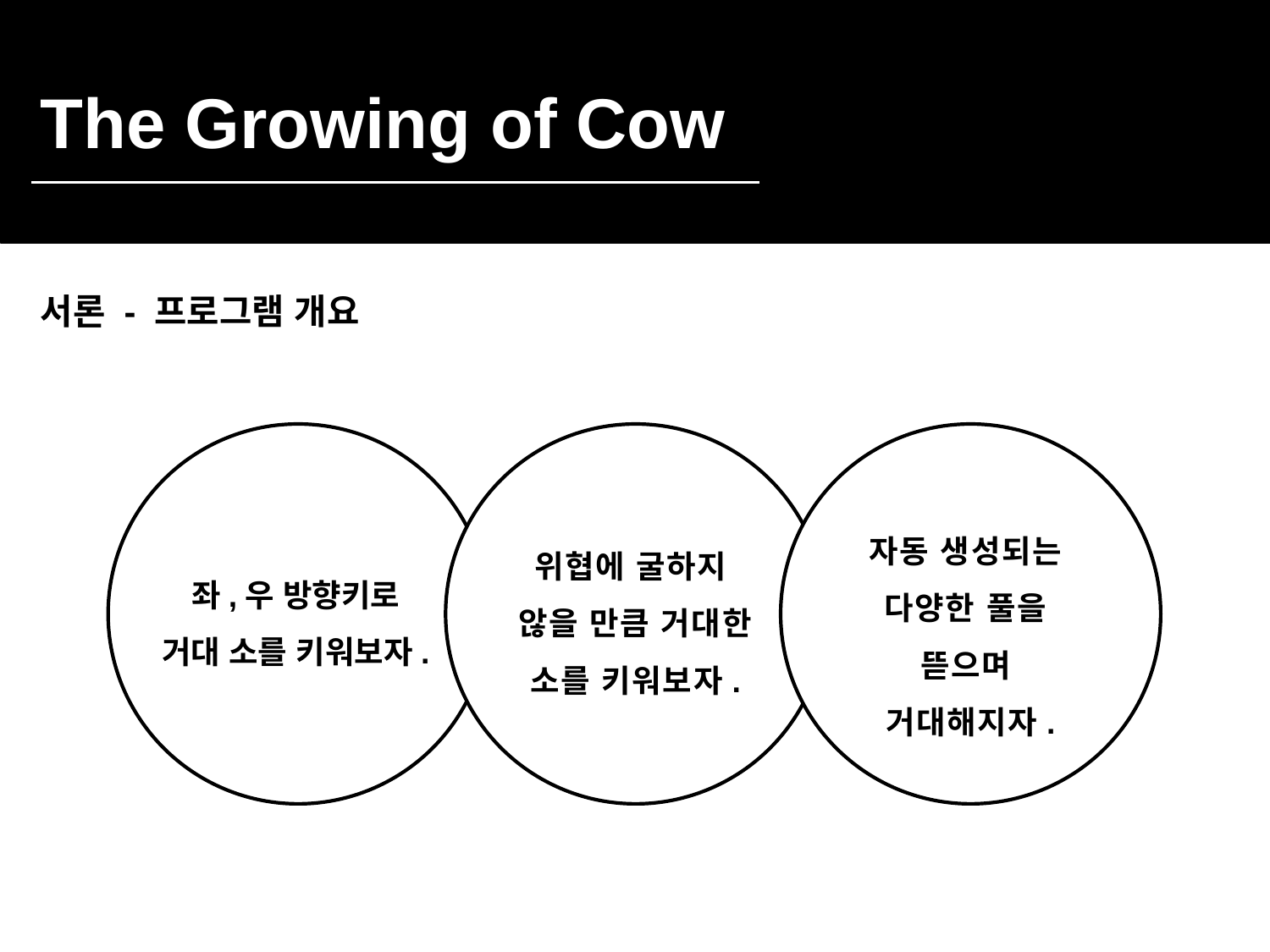

The Growing of Cow

서론 - 프로그램 개요

위협에 굴하지
않을 만큼 거대한 소를 키워보자.

좌,우 방향키로
거대 소를 키워보자.
자동 생성되는
다양한 풀을
뜯으며
거대해지자.